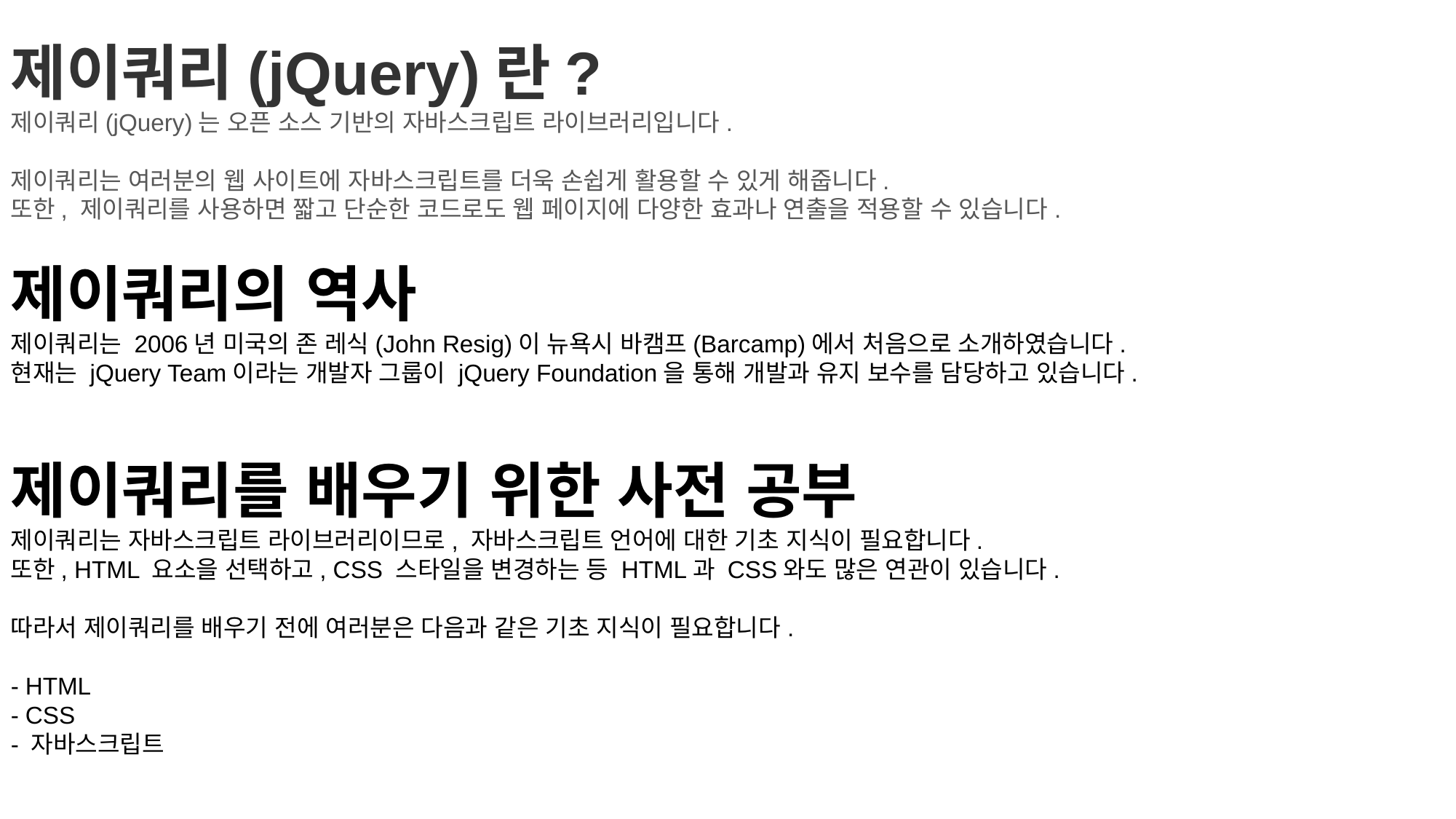

제이쿼리(jQuery)란?
제이쿼리(jQuery)는 오픈 소스 기반의 자바스크립트 라이브러리입니다.

제이쿼리는 여러분의 웹 사이트에 자바스크립트를 더욱 손쉽게 활용할 수 있게 해줍니다.
또한, 제이쿼리를 사용하면 짧고 단순한 코드로도 웹 페이지에 다양한 효과나 연출을 적용할 수 있습니다.

제이쿼리의 역사
제이쿼리는 2006년 미국의 존 레식(John Resig)이 뉴욕시 바캠프(Barcamp)에서 처음으로 소개하였습니다.
현재는 jQuery Team이라는 개발자 그룹이 jQuery Foundation을 통해 개발과 유지 보수를 담당하고 있습니다.

제이쿼리를 배우기 위한 사전 공부
제이쿼리는 자바스크립트 라이브러리이므로, 자바스크립트 언어에 대한 기초 지식이 필요합니다.
또한, HTML 요소을 선택하고, CSS 스타일을 변경하는 등 HTML과 CSS와도 많은 연관이 있습니다.

따라서 제이쿼리를 배우기 전에 여러분은 다음과 같은 기초 지식이 필요합니다.

- HTML
- CSS
- 자바스크립트